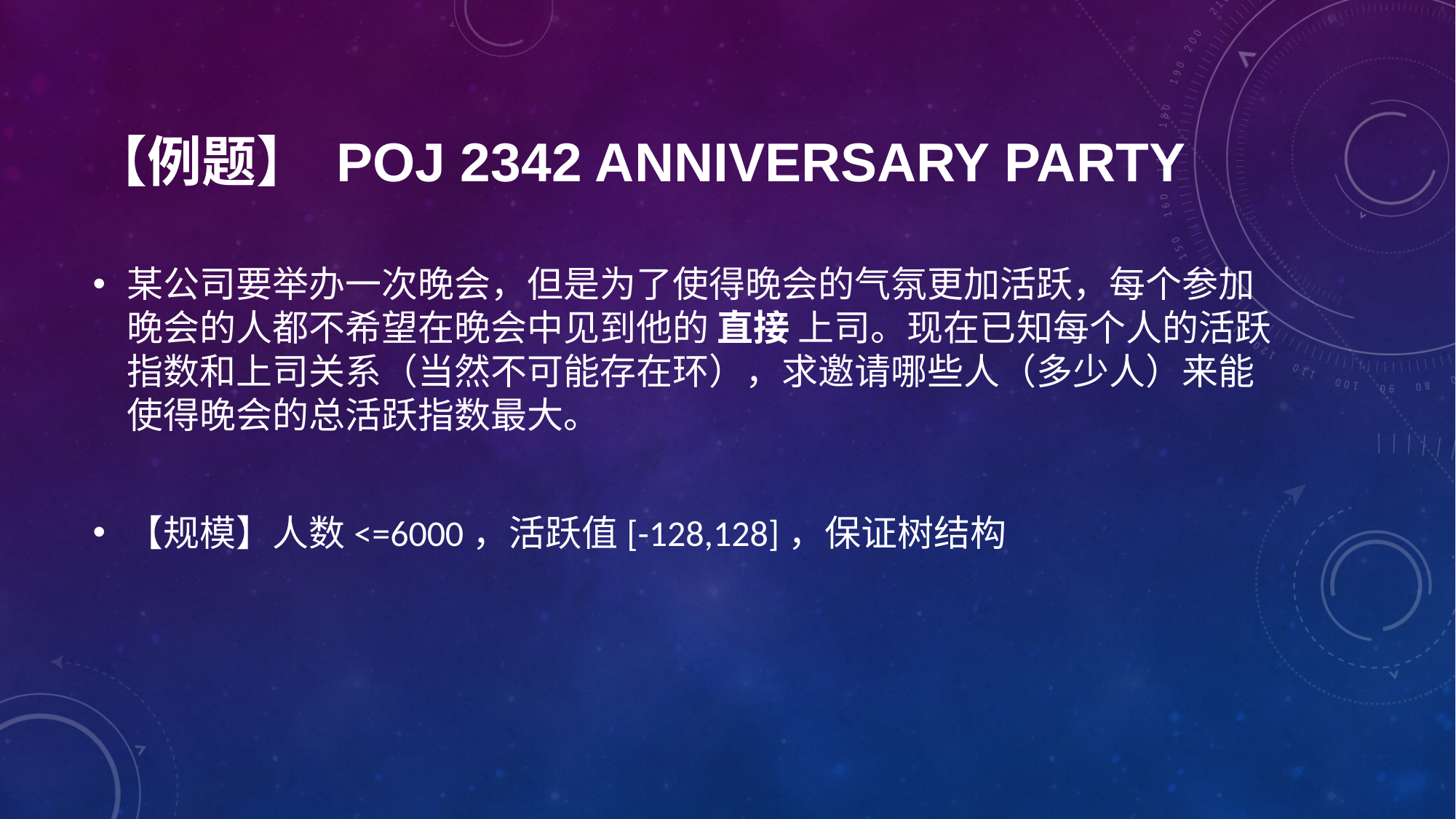

# 【例题】 POJ 2342 Anniversary party
某公司要举办一次晚会，但是为了使得晚会的气氛更加活跃，每个参加晚会的人都不希望在晚会中见到他的 直接 上司。现在已知每个人的活跃指数和上司关系（当然不可能存在环），求邀请哪些人（多少人）来能使得晚会的总活跃指数最大。

【规模】人数<=6000，活跃值[-128,128]，保证树结构